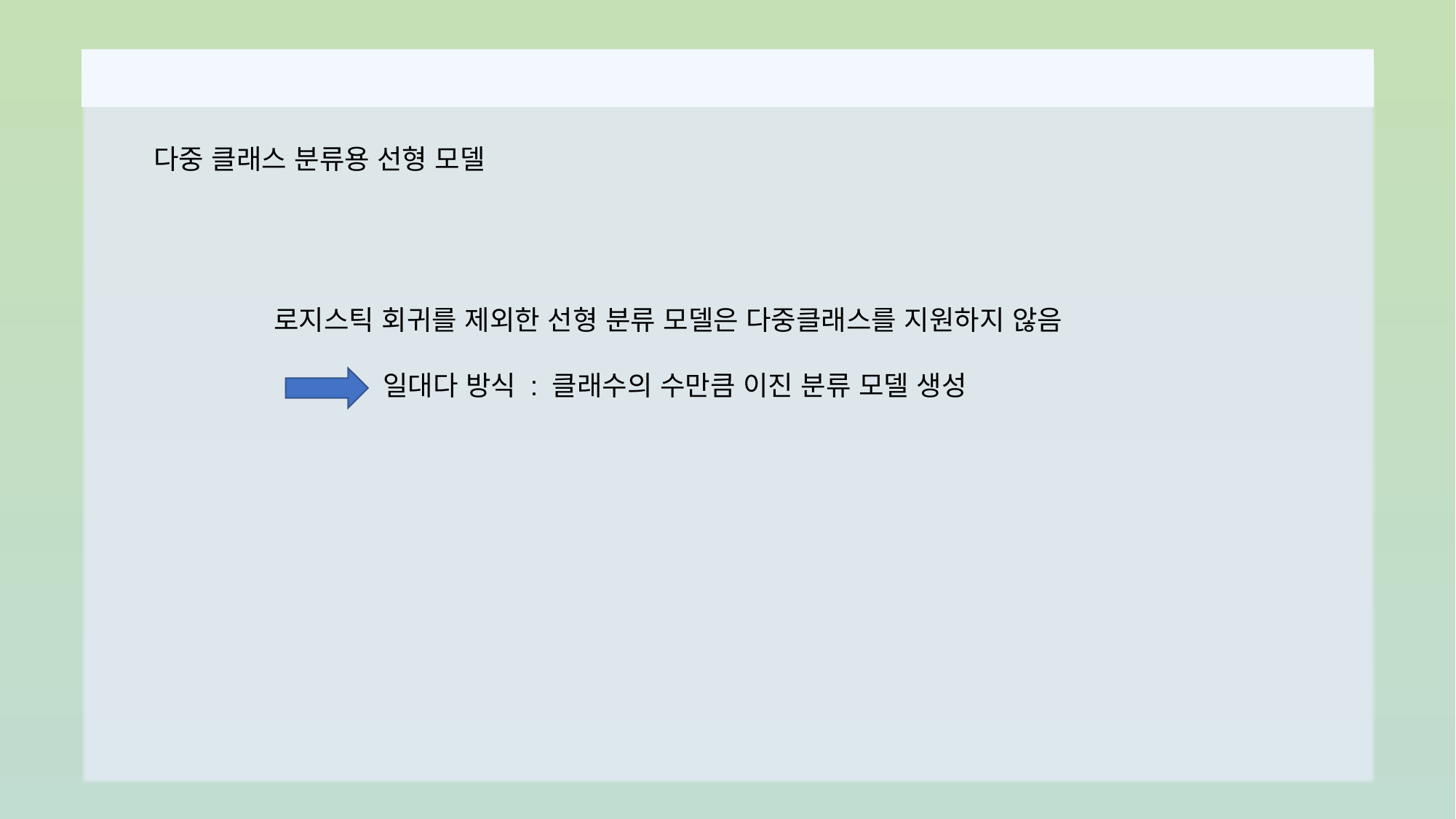

다중 클래스 분류용 선형 모델

로지스틱 회귀를 제외한 선형 분류 모델은 다중클래스를 지원하지 않음

	일대다 방식 : 클래수의 수만큼 이진 분류 모델 생성